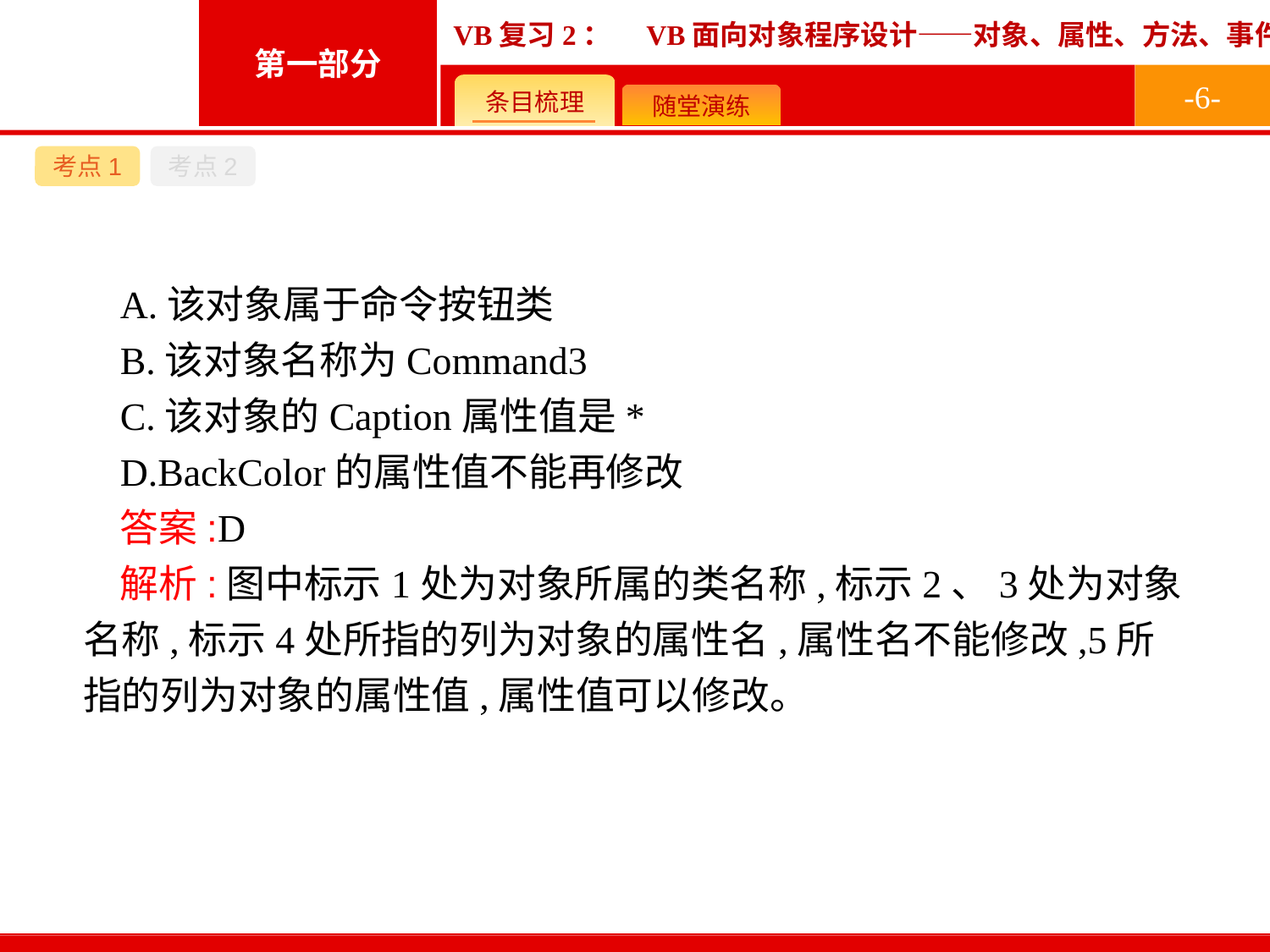

-6-
考点1
考点2
A.该对象属于命令按钮类
B.该对象名称为Command3
C.该对象的Caption属性值是*
D.BackColor的属性值不能再修改
答案:D
解析:图中标示1处为对象所属的类名称,标示2、3处为对象名称,标示4处所指的列为对象的属性名,属性名不能修改,5所指的列为对象的属性值,属性值可以修改。